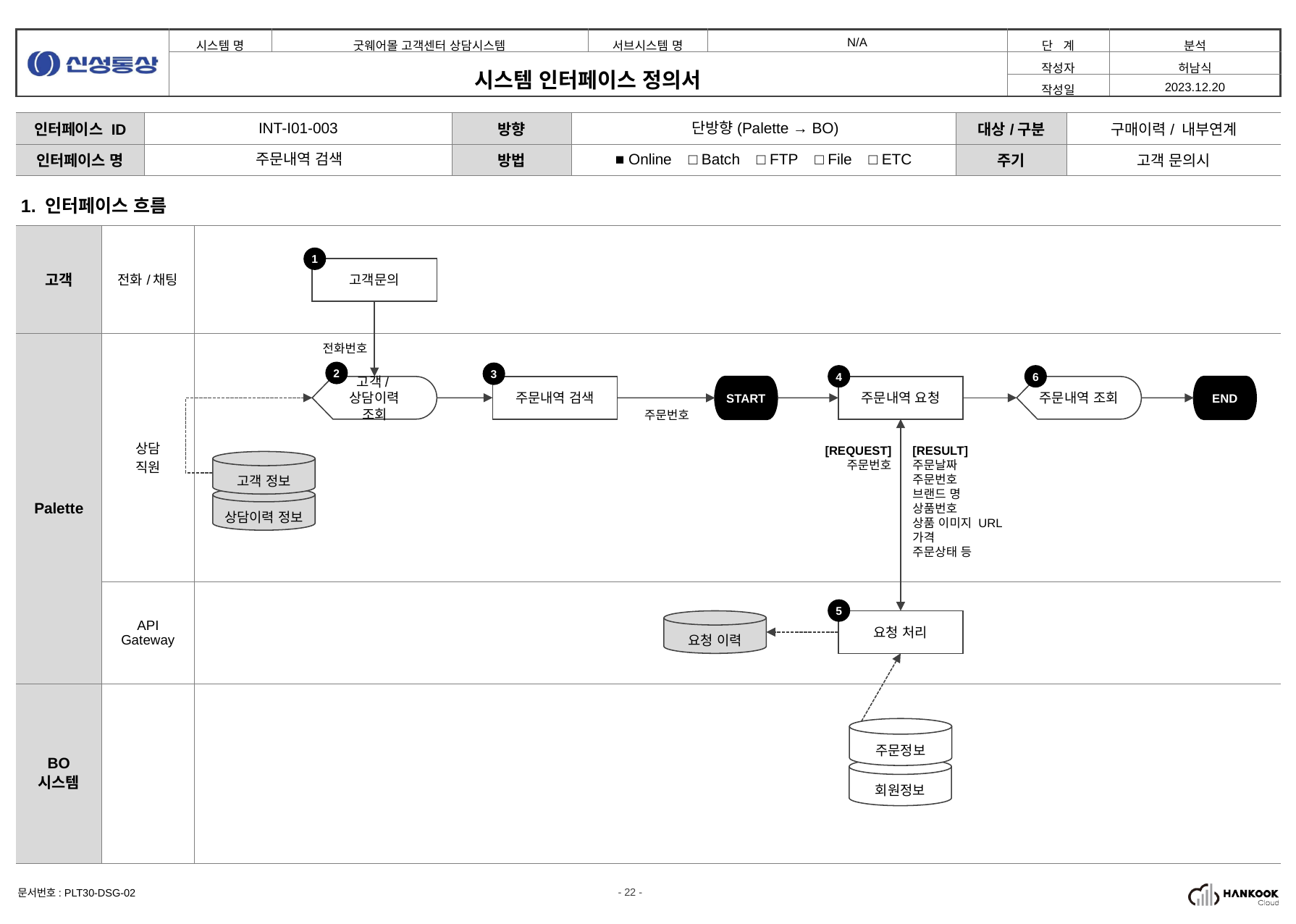

| 인터페이스 ID | INT-I01-003 | 방향 | 단방향(Palette → BO) | 대상/구분 | 구매이력/ 내부연계 |
| --- | --- | --- | --- | --- | --- |
| 인터페이스 명 | 주문내역 검색 | 방법 | ■ Online □ Batch □ FTP □ File □ ETC | 주기 | 고객 문의시 |
1. 인터페이스 흐름
| 고객 | 전화/채팅 |  |
| --- | --- | --- |
| Palette | 상담 직원 |  |
|  | API Gateway |  |
| BO 시스템 |  |  |
1
고객문의
전화번호
2
3
4
6
고객/상담이력
조회
주문내역 검색
START
주문내역 요청
주문내역 조회
END
주문번호
[REQUEST]
주문번호
[RESULT]
주문날짜
주문번호
브랜드 명
상품번호
상품 이미지 URL
가격
주문상태 등
고객 정보
상담이력 정보
5
요청 이력
요청 처리
주문정보
회원정보